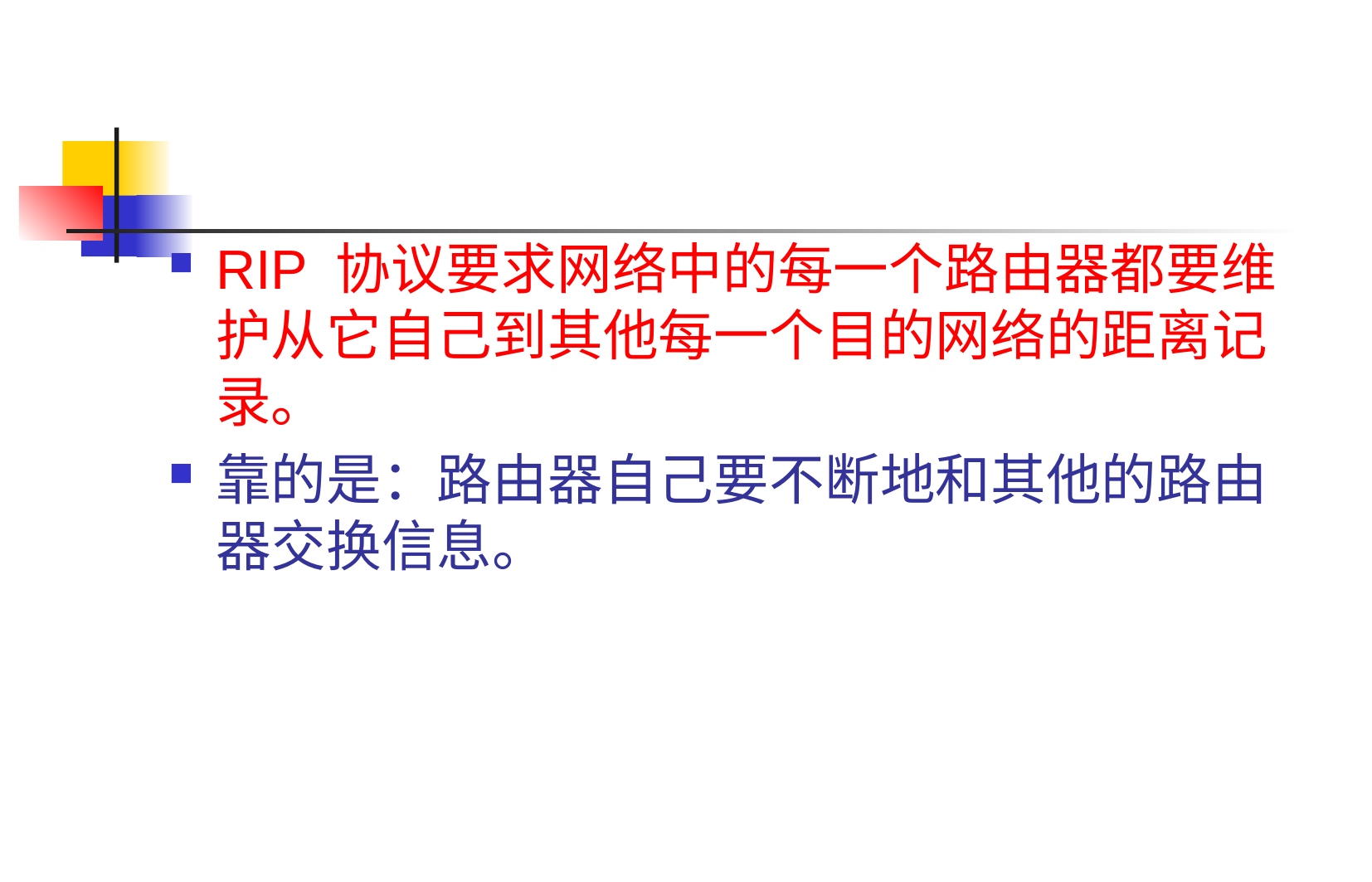

#
RIP 协议要求网络中的每一个路由器都要维护从它自己到其他每一个目的网络的距离记录。
靠的是：路由器自己要不断地和其他的路由器交换信息。